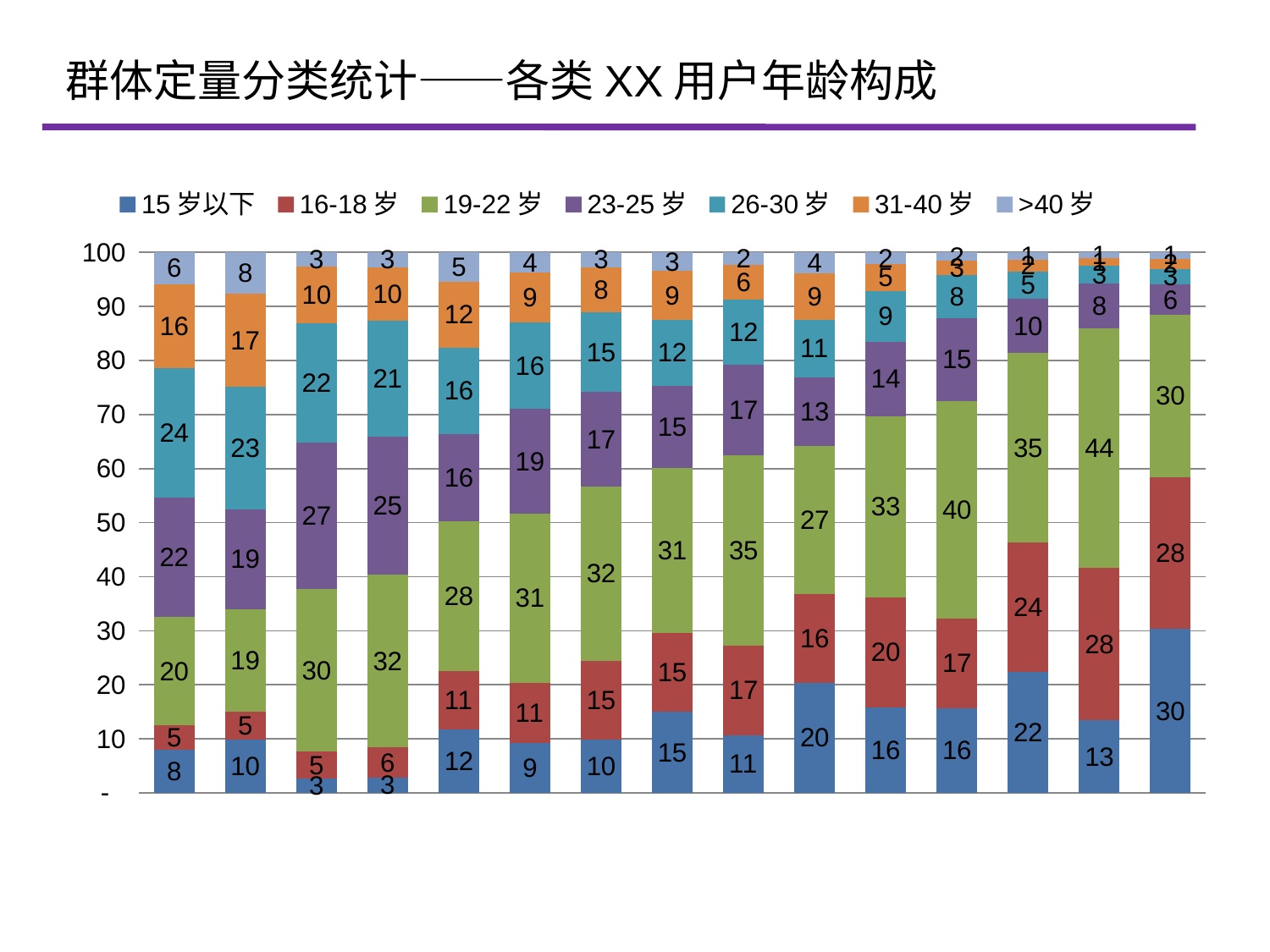

# 群体定量分类统计——各类XX用户年龄构成

### Chart

| Category | 15岁以下 | 16-18岁 | 19-22岁 | 23-25岁 | 26-30岁 | 31-40岁 | >40岁 |
|---|---|---|---|---|---|---|---|
| 腾讯网时尚频道 | 8.015029130348802 | 4.50265443648367 | 20.010952402683337 | 22.09900769203466 | 24.009593493461516 | 15.521481413874058 | 5.84128143111395 |
| 腾讯网女性频道 | 9.928 | 5.048500000000001 | 18.938 | 18.595499999999955 | 22.570999999999987 | 17.324000000000005 | 7.595000000000001 |
| 女装成交 | 2.7091401161767297 | 4.902305932054215 | 30.119587220559765 | 27.062246963562682 | 22.170942615736667 | 10.380544798451004 | 2.655232353458893 |
| 拍拍成交 | 2.824593472075488 | 5.585461700569626 | 31.958768649416132 | 25.49345139273192 | 21.43571855802069 | 9.97020565365889 | 2.731800573527192 |
| QQ活跃用户 | 11.804516871034028 | 10.794486373285576 | 27.59022012164769 | 16.21885138498689 | 15.992950614246421 | 12.222788054953167 | 5.376186579846294 |
| 拍拍登录用户 | 9.317912463595814 | 11.0463766542811 | 31.279191174202765 | 19.428318609883814 | 15.947612907606521 | 9.266675863592532 | 3.7139123268373915 |
| 黄钻 | 9.8459 | 14.563800000000002 | 32.2864 | 17.486799999999917 | 14.699000000000002 | 8.3887 | 2.7294 |
| QQ秀优质穿衣 | 14.970115219208816 | 14.600021062269095 | 30.573173116807524 | 15.181275212933093 | 12.197847779972362 | 9.050005695409505 | 3.427561913399687 |
| 会员 | 10.706955611199271 | 16.60240697749789 | 35.089261349677464 | 16.88448340571551 | 12.010029873153135 | 6.407173157855567 | 2.2996896249010677 |
| QQ秀商城用户 | 20.37224429380299 | 16.44302233179411 | 27.4054844248929 | 12.705531271310052 | 10.560257718370234 | 8.594920863195519 | 3.918539096634077 |
| 红钻 | 15.85465532995617 | 20.365604367795527 | 33.394800286700985 | 13.881085766326573 | 9.335223458565494 | 5.0403154316956105 | 2.12831535895964 |
| 黑钻 | 15.726181855798075 | 16.57960070342402 | 40.19188993482993 | 15.32791972690597 | 8.035584979828329 | 2.547843177821455 | 1.5909796213923657 |
| DNF活跃用户 | 22.328666719717187 | 24.003614281672206 | 35.00960279310548 | 10.121329788691366 | 5.023569682551218 | 2.165923461487749 | 1.3472932727746931 |
| 炫舞活跃 | 13.407889300339956 | 28.27573449184563 | 44.32417223934858 | 8.297046746281156 | 3.202930545755447 | 1.3577146705628358 | 1.134512005866411 |
| QQ飞车活跃用户 | 30.350267874738652 | 28.027405590497768 | 30.09058858778953 | 5.57772891157448 | 2.9149979975588627 | 1.896660588405159 | 1.142350449435519 |